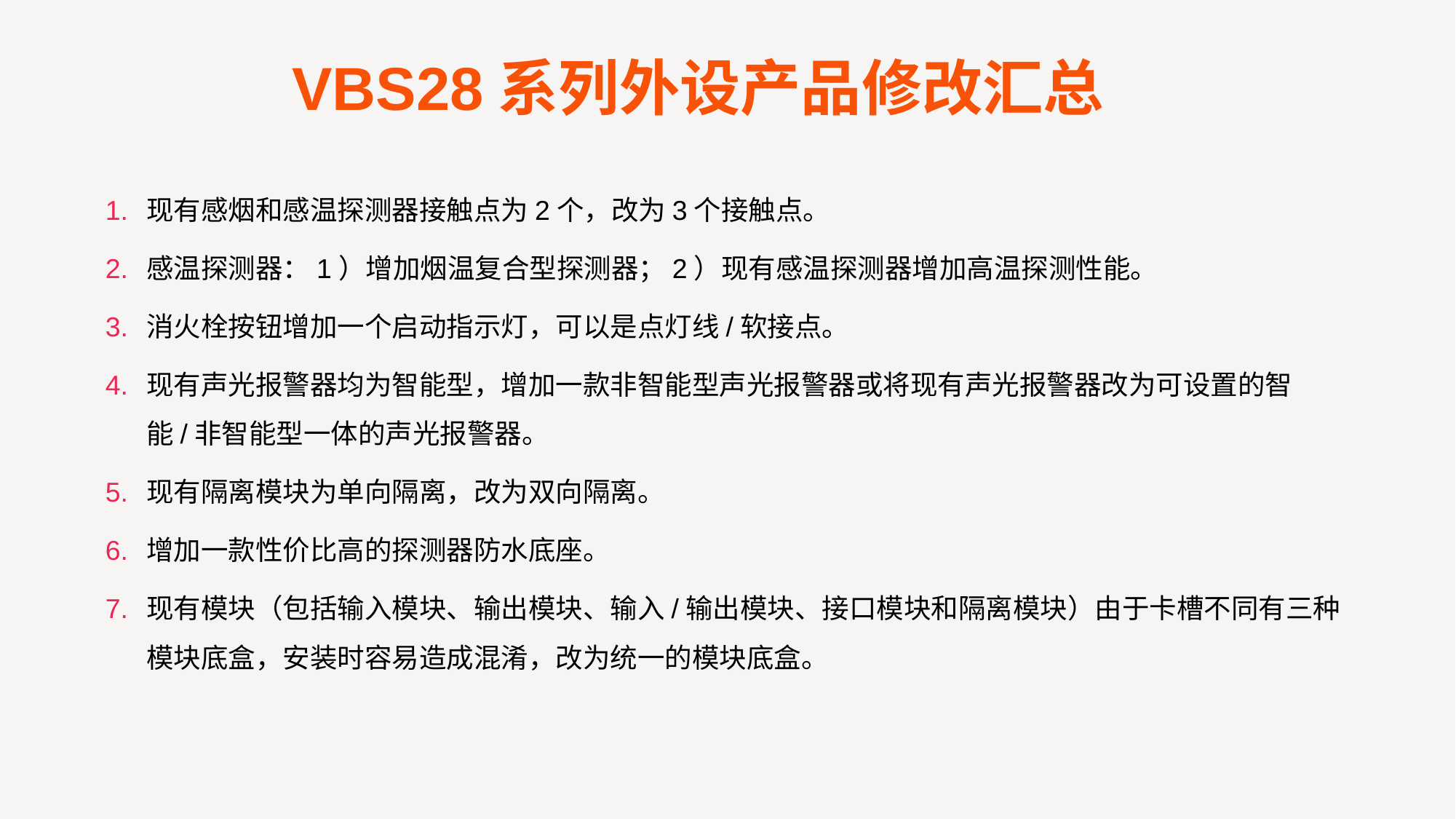

VBS28系列外设产品修改汇总
现有感烟和感温探测器接触点为2个，改为3个接触点。
感温探测器：1）增加烟温复合型探测器；2）现有感温探测器增加高温探测性能。
消火栓按钮增加一个启动指示灯，可以是点灯线/软接点。
现有声光报警器均为智能型，增加一款非智能型声光报警器或将现有声光报警器改为可设置的智能/非智能型一体的声光报警器。
现有隔离模块为单向隔离，改为双向隔离。
增加一款性价比高的探测器防水底座。
现有模块（包括输入模块、输出模块、输入/输出模块、接口模块和隔离模块）由于卡槽不同有三种模块底盒，安装时容易造成混淆，改为统一的模块底盒。